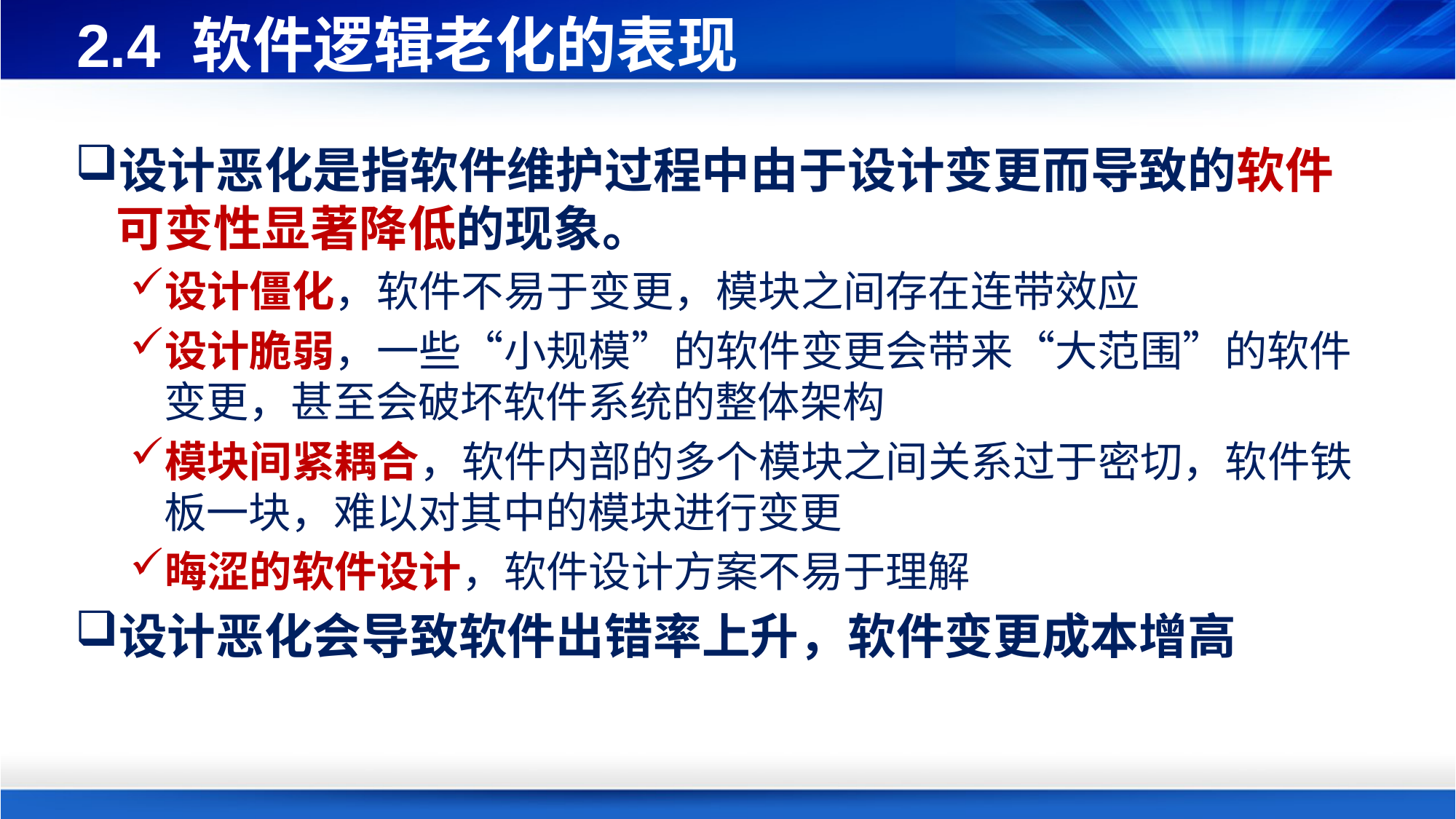

# 2.4 软件逻辑老化的表现
设计恶化是指软件维护过程中由于设计变更而导致的软件可变性显著降低的现象。
设计僵化，软件不易于变更，模块之间存在连带效应
设计脆弱，一些“小规模”的软件变更会带来“大范围”的软件变更，甚至会破坏软件系统的整体架构
模块间紧耦合，软件内部的多个模块之间关系过于密切，软件铁板一块，难以对其中的模块进行变更
晦涩的软件设计，软件设计方案不易于理解
设计恶化会导致软件出错率上升，软件变更成本增高